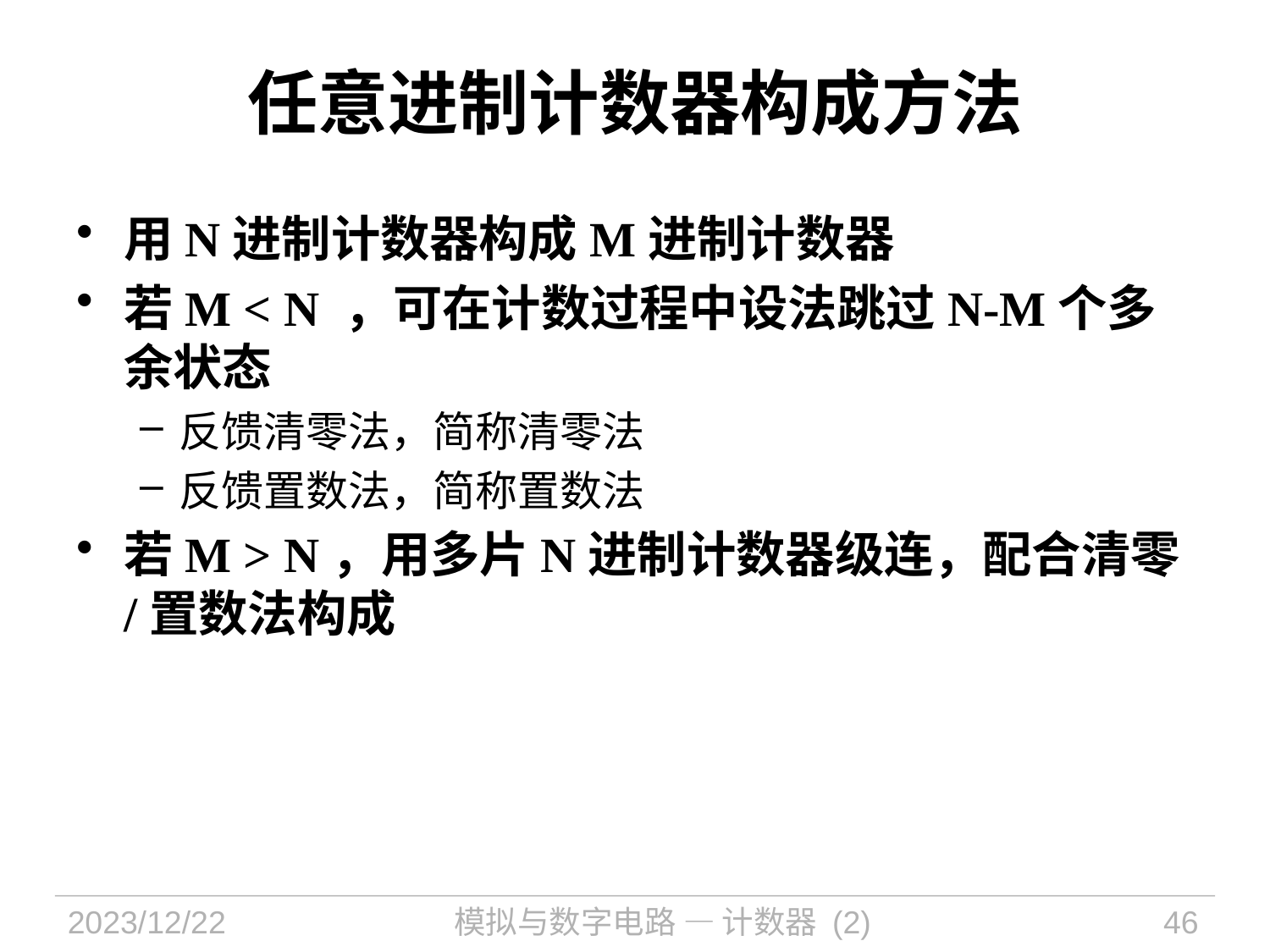

# 任意进制计数器构成方法
用N进制计数器构成M进制计数器
若M < N ，可在计数过程中设法跳过N-M个多余状态
反馈清零法，简称清零法
反馈置数法，简称置数法
若M > N，用多片N进制计数器级连，配合清零/置数法构成
2023/12/22
模拟与数字电路 — 计数器 (2)
46